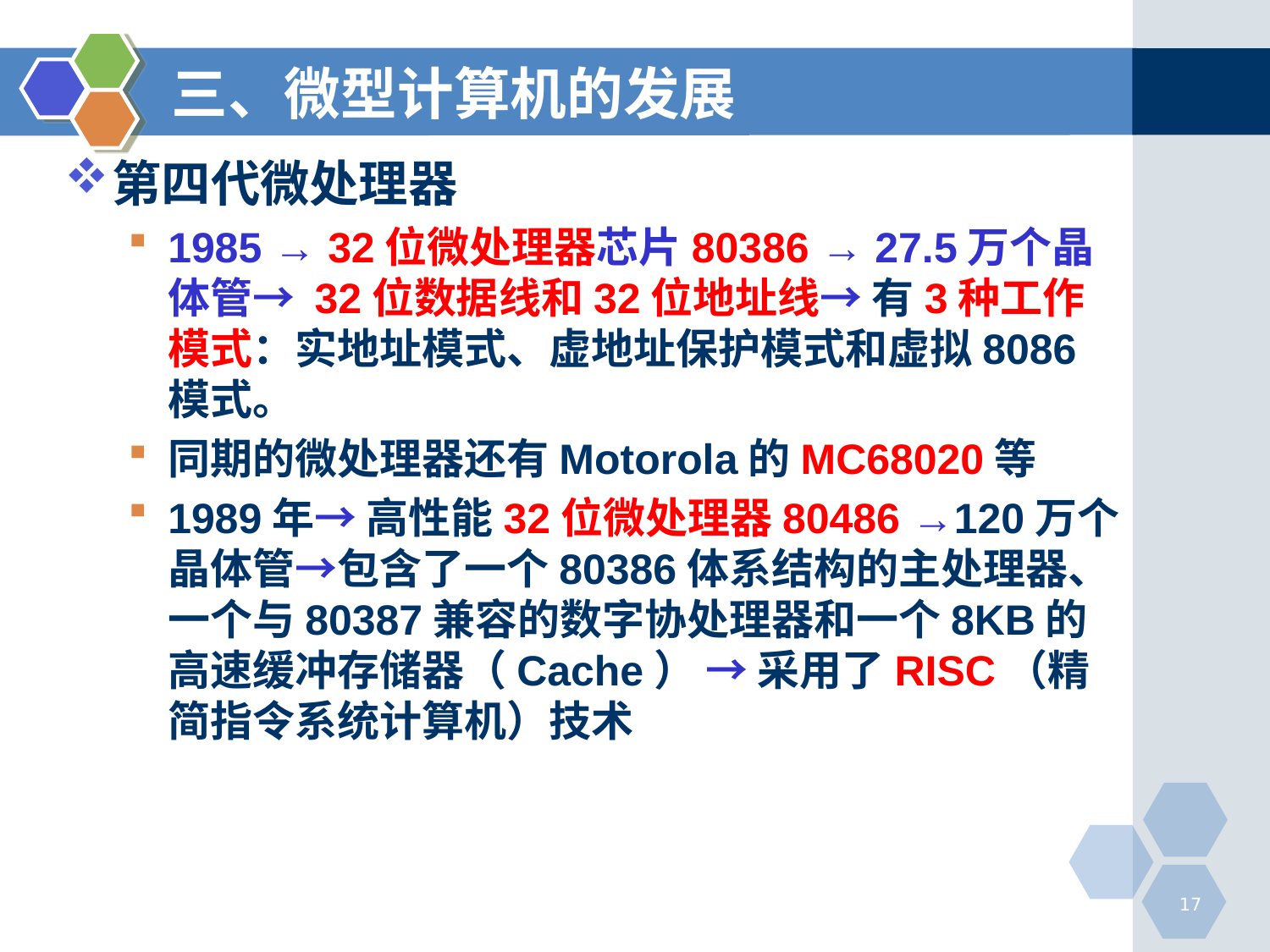

# 三、微型计算机的发展
第四代微处理器
1985 → 32位微处理器芯片80386 → 27.5万个晶体管→ 32位数据线和32位地址线→ 有3种工作模式：实地址模式、虚地址保护模式和虚拟8086模式。
同期的微处理器还有Motorola的MC68020等
1989年→ 高性能32位微处理器80486 →120万个晶体管→包含了一个80386体系结构的主处理器、一个与80387兼容的数字协处理器和一个8KB的高速缓冲存储器（Cache） → 采用了RISC（精简指令系统计算机）技术
17